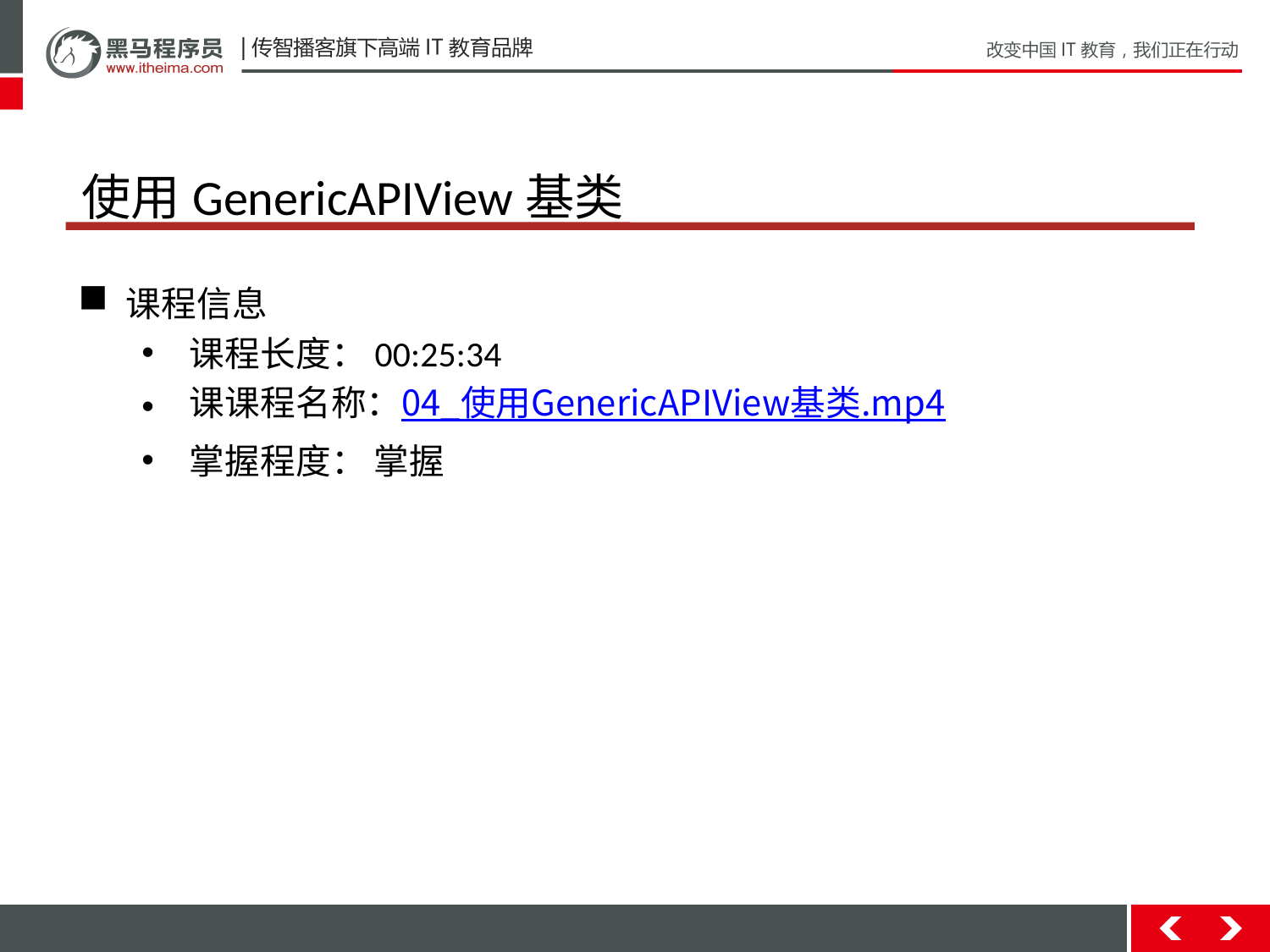

# 使用GenericAPIView基类

课程信息
课程长度：00:25:34
课课程名称：04_使用GenericAPIView基类.mp4
掌握程度： 掌握